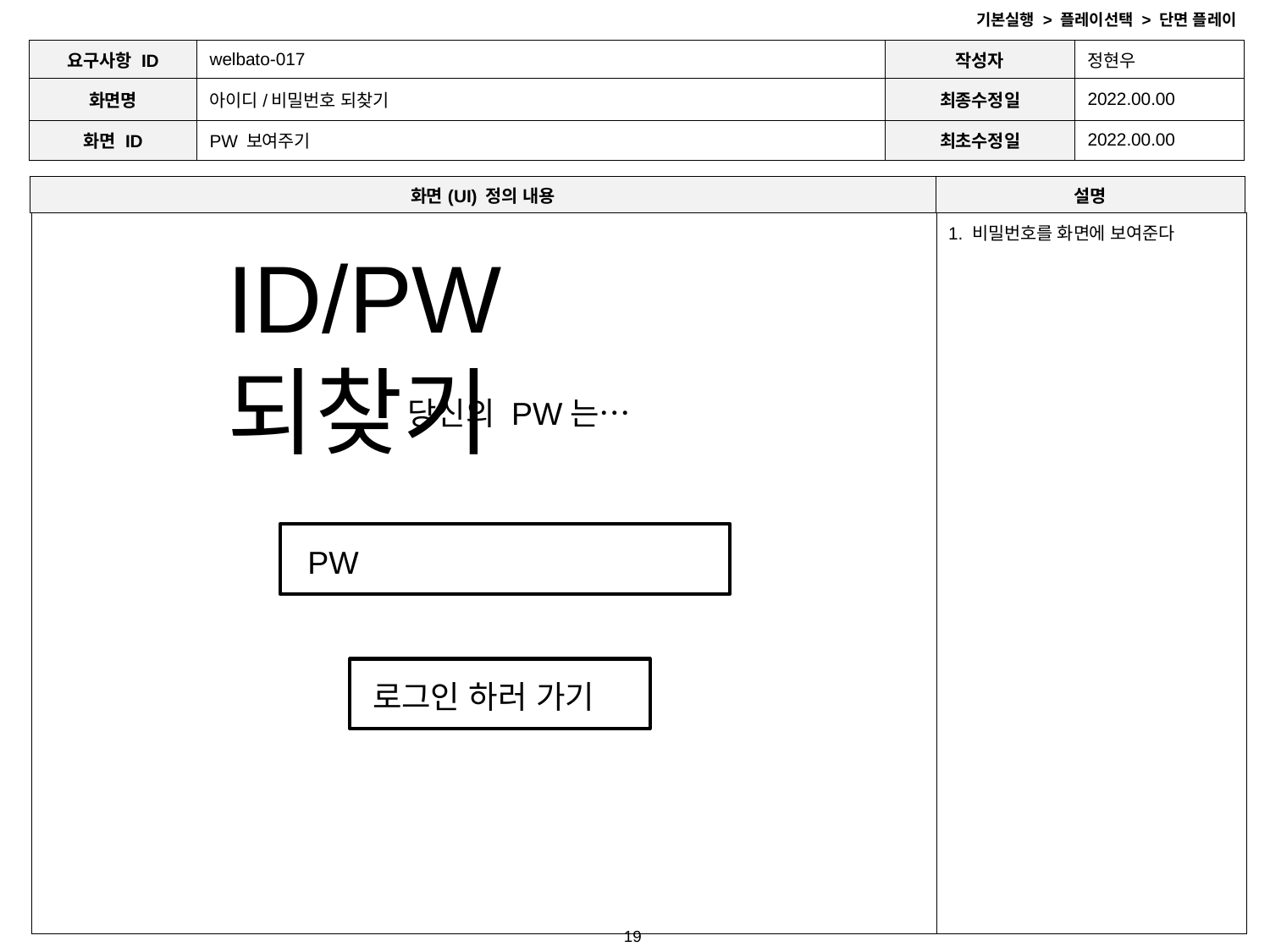

기본실행 > 플레이선택 > 단면 플레이
| 요구사항 ID | welbato-017 | 작성자 | 정현우 |
| --- | --- | --- | --- |
| 화면명 | 아이디/비밀번호 되찾기 | 최종수정일 | 2022.00.00 |
| 화면 ID | PW 보여주기 | 최초수정일 | 2022.00.00 |
| 화면(UI) 정의 내용 | 설명 |
| --- | --- |
|  | 비밀번호를 화면에 보여준다 |
| --- | --- |
ID/PW 되찾기
급식
커뮤니티
로그인
학사일정
당신의 PW는…

PW

로그인 하러 가기